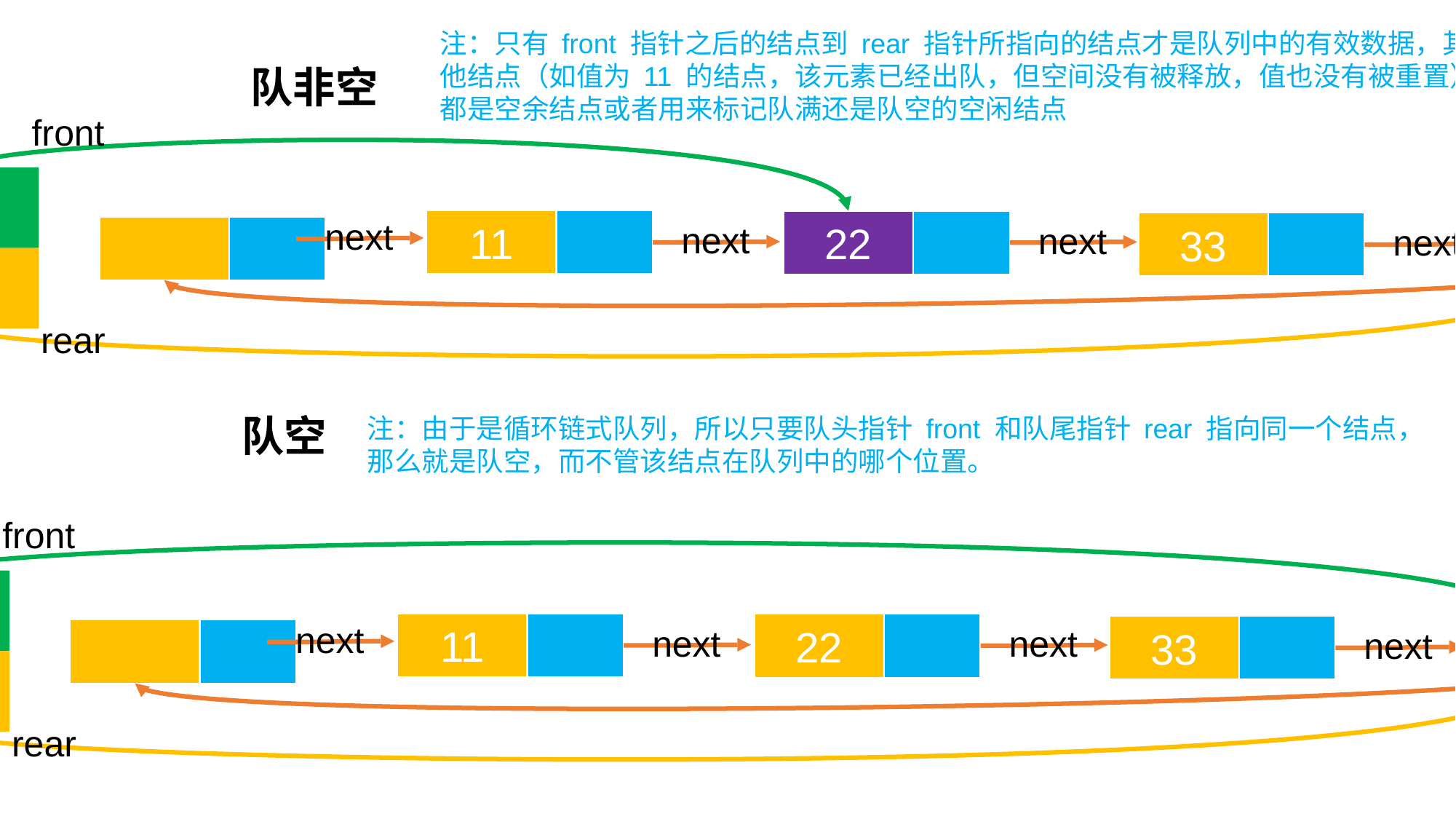

注：只有 front 指针之后的结点到 rear 指针所指向的结点才是队列中的有效数据，其他结点（如值为 11 的结点，该元素已经出队，但空间没有被释放，值也没有被重置）都是空余结点或者用来标记队满还是队空的空闲结点
队非空
front

next
11

next
22

next
33

next
queue

44

next
rear
队空
注：由于是循环链式队列，所以只要队头指针 front 和队尾指针 rear 指向同一个结点，那么就是队空，而不管该结点在队列中的哪个位置。
front

next
11

next
22

next
33

next
queue

44

next
rear